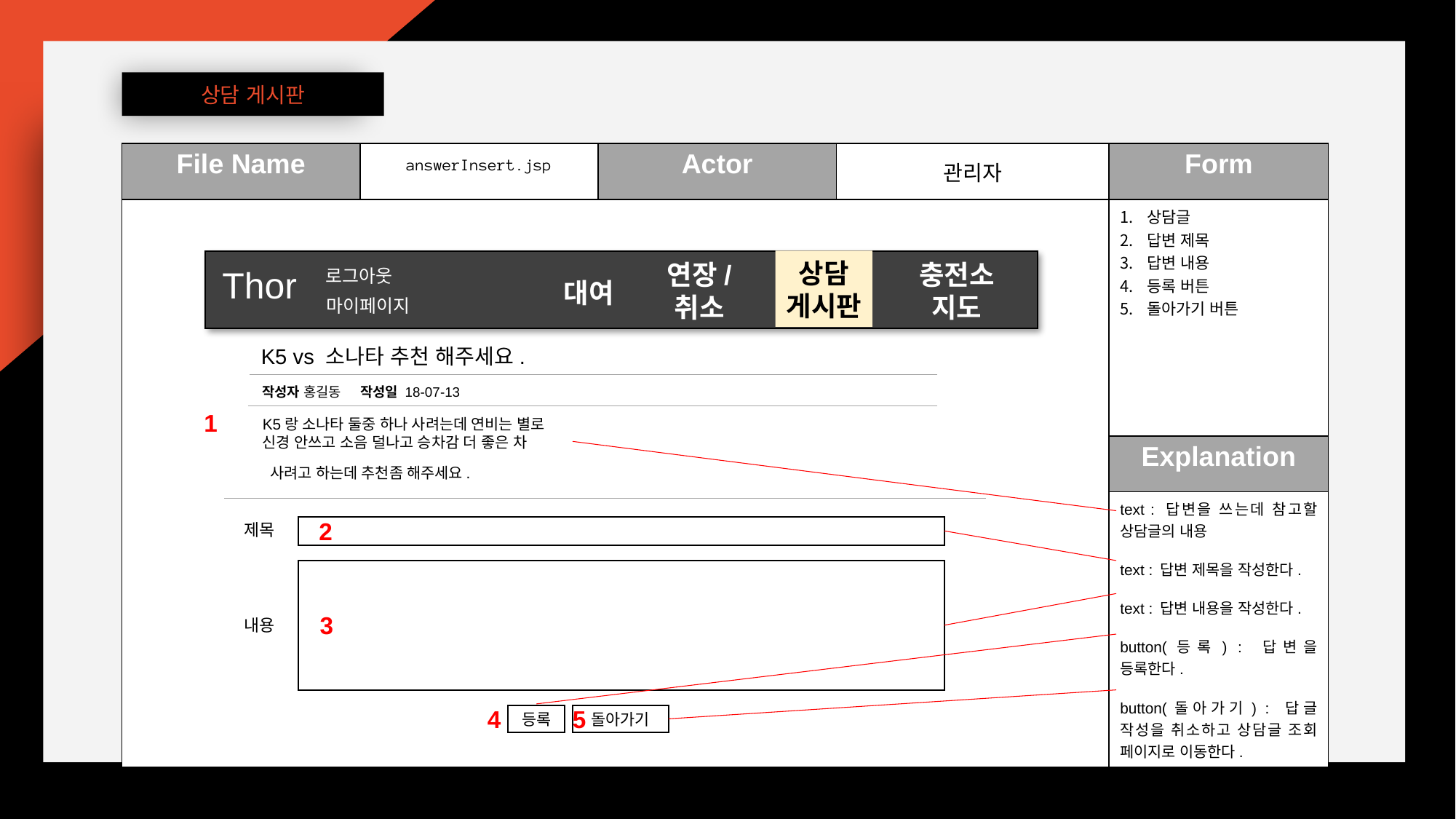

상담 게시판
| File Name | answerInsert.jsp | Actor | 관리자 | Form |
| --- | --- | --- | --- | --- |
|  |  |  |  | 상담글 답변 제목 답변 내용 등록 버튼 돌아가기 버튼 |
|  |  |  |  | Explanation |
|  |  |  |  | text : 답변을 쓰는데 참고할 상담글의 내용 text : 답변 제목을 작성한다. text : 답변 내용을 작성한다. button(등록) : 답변을 등록한다. button(돌아가기) : 답글 작성을 취소하고 상담글 조회 페이지로 이동한다. |
상담
게시판

연장/
취소
충전소
지도
Thor
로그아웃
대여
마이페이지
K5 vs 소나타 추천 해주세요.
작성자 홍길동     작성일 18-07-13
1
K5랑 소나타 둘중 하나 사려는데 연비는 별로
신경 안쓰고 소음 덜나고 승차감 더 좋은 차
 사려고 하는데 추천좀 해주세요.d
2
제목

3
내용
4
5
등록
돌아가기